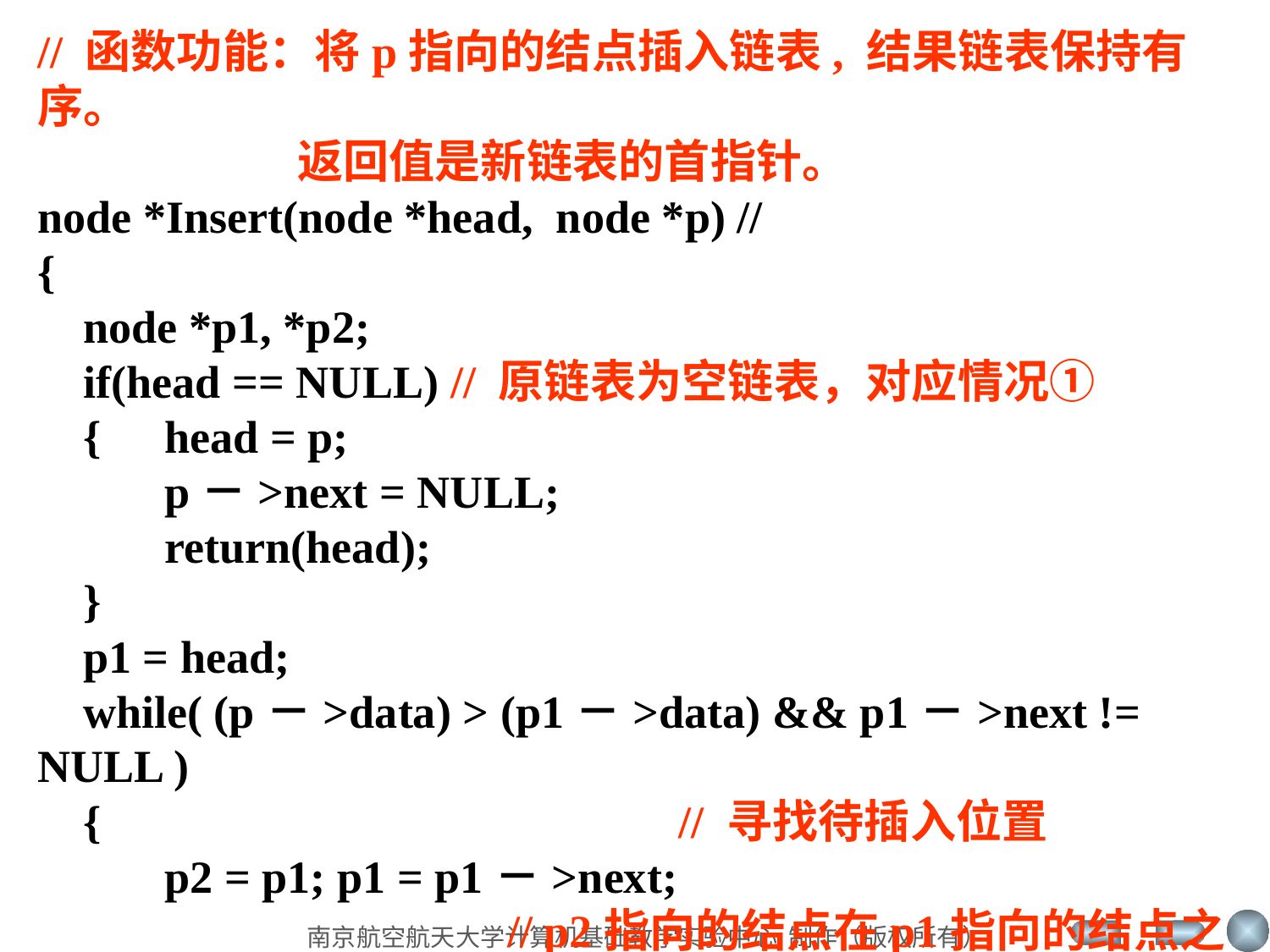

// 函数功能：将p指向的结点插入链表, 结果链表保持有序。
                        返回值是新链表的首指针。
node *Insert(node *head,  node *p) //
{
    node *p1, *p2;
    if(head == NULL) // 原链表为空链表，对应情况①
    {	head = p;
	p－>next = NULL;
	return(head);
    }
    p1 = head;
    while( (p－>data) > (p1－>data) && p1－>next != NULL )
    {	                                             // 寻找待插入位置
	p2 = p1; p1 = p1－>next;
	                              // p2指向的结点在p1指向的结点之前
    }